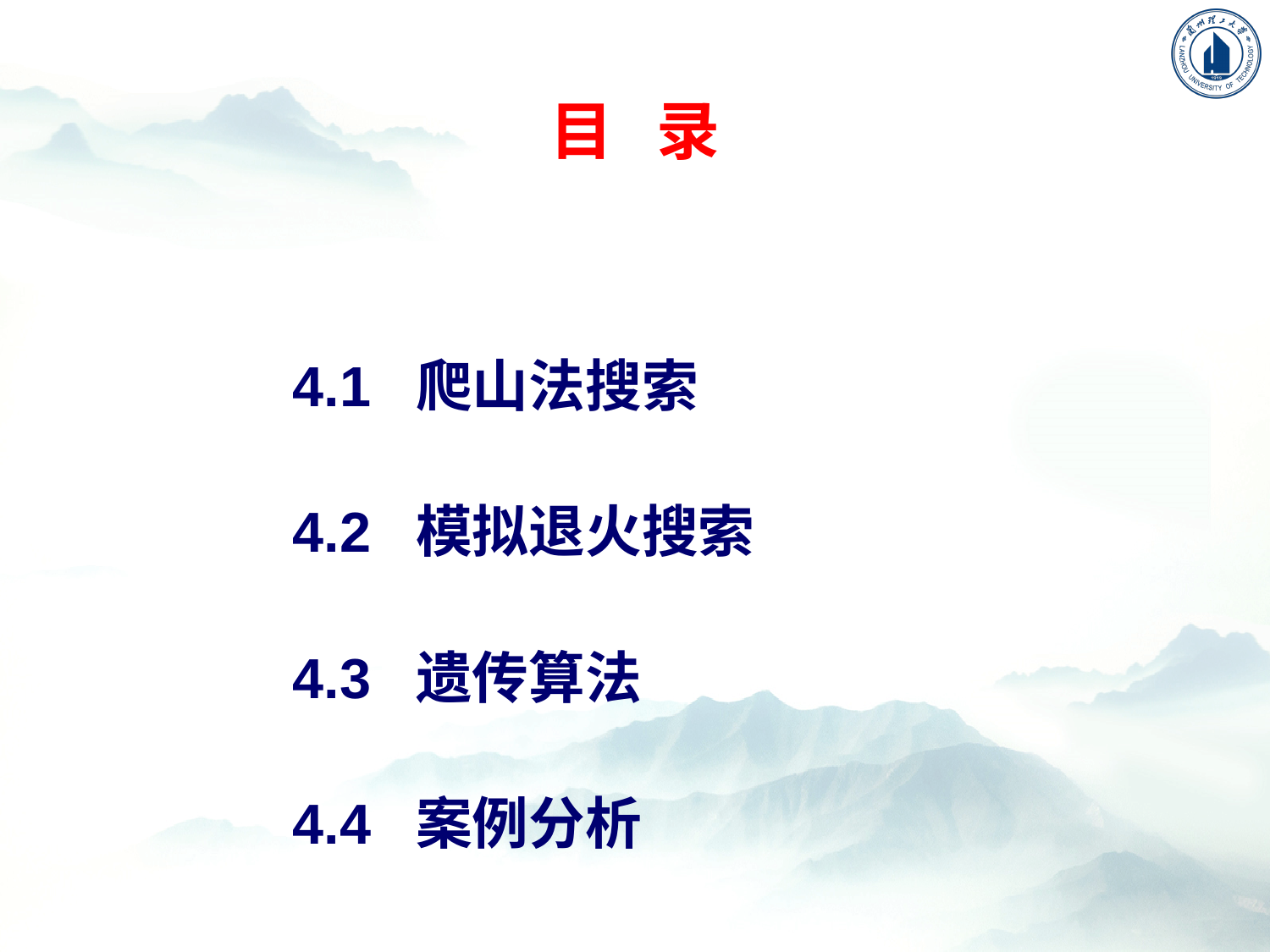

# 目   录
4.1  爬山法搜索
4.2  模拟退火搜索
4.3  遗传算法
4.4  案例分析